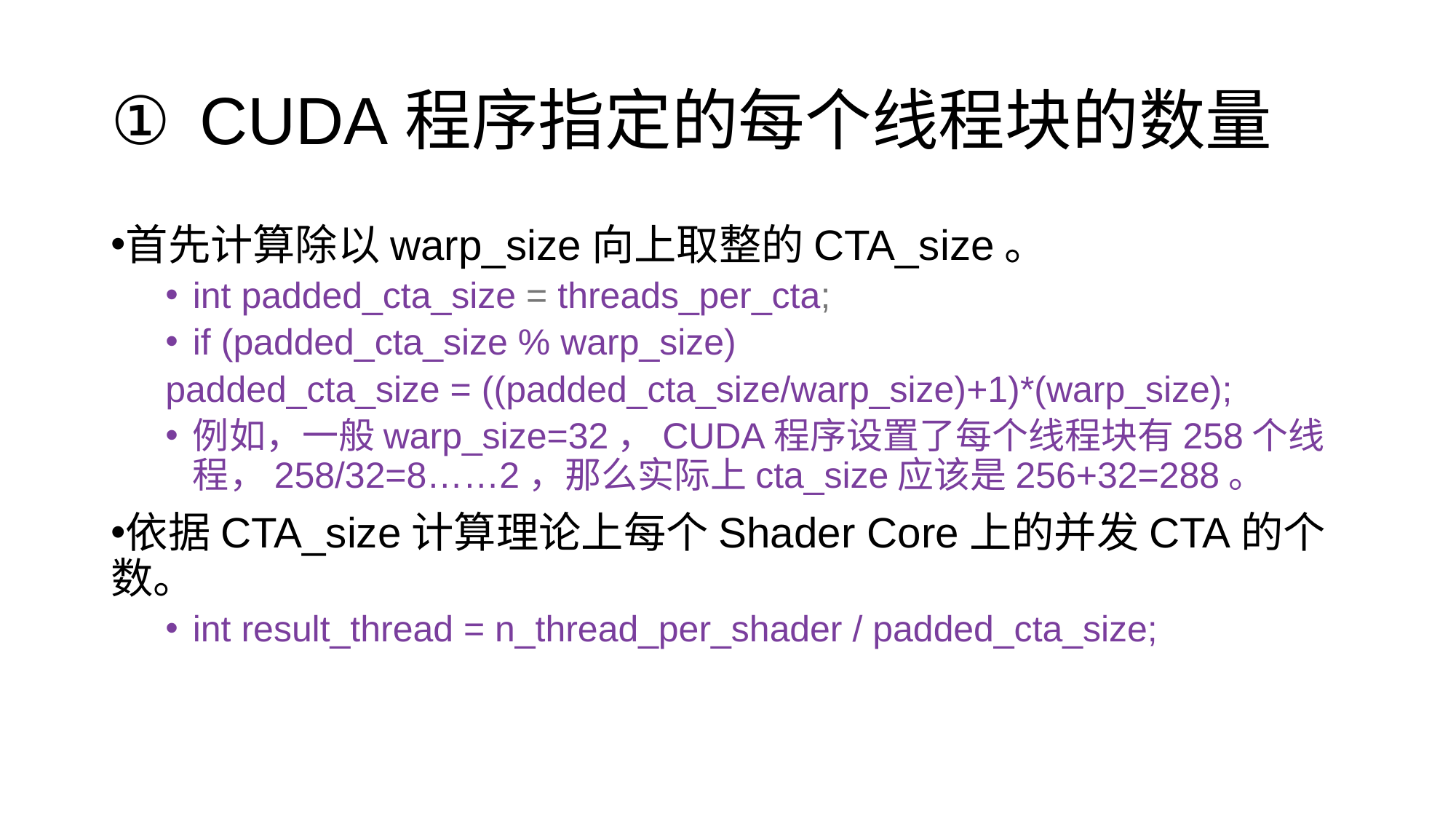

# CUDA程序指定的每个线程块的数量
首先计算除以warp_size向上取整的CTA_size。
int padded_cta_size = threads_per_cta;
if (padded_cta_size % warp_size)
padded_cta_size = ((padded_cta_size/warp_size)+1)*(warp_size);
例如，一般warp_size=32，CUDA程序设置了每个线程块有258个线程，258/32=8……2，那么实际上cta_size应该是256+32=288。
依据CTA_size计算理论上每个Shader Core上的并发CTA的个数。
int result_thread = n_thread_per_shader / padded_cta_size;